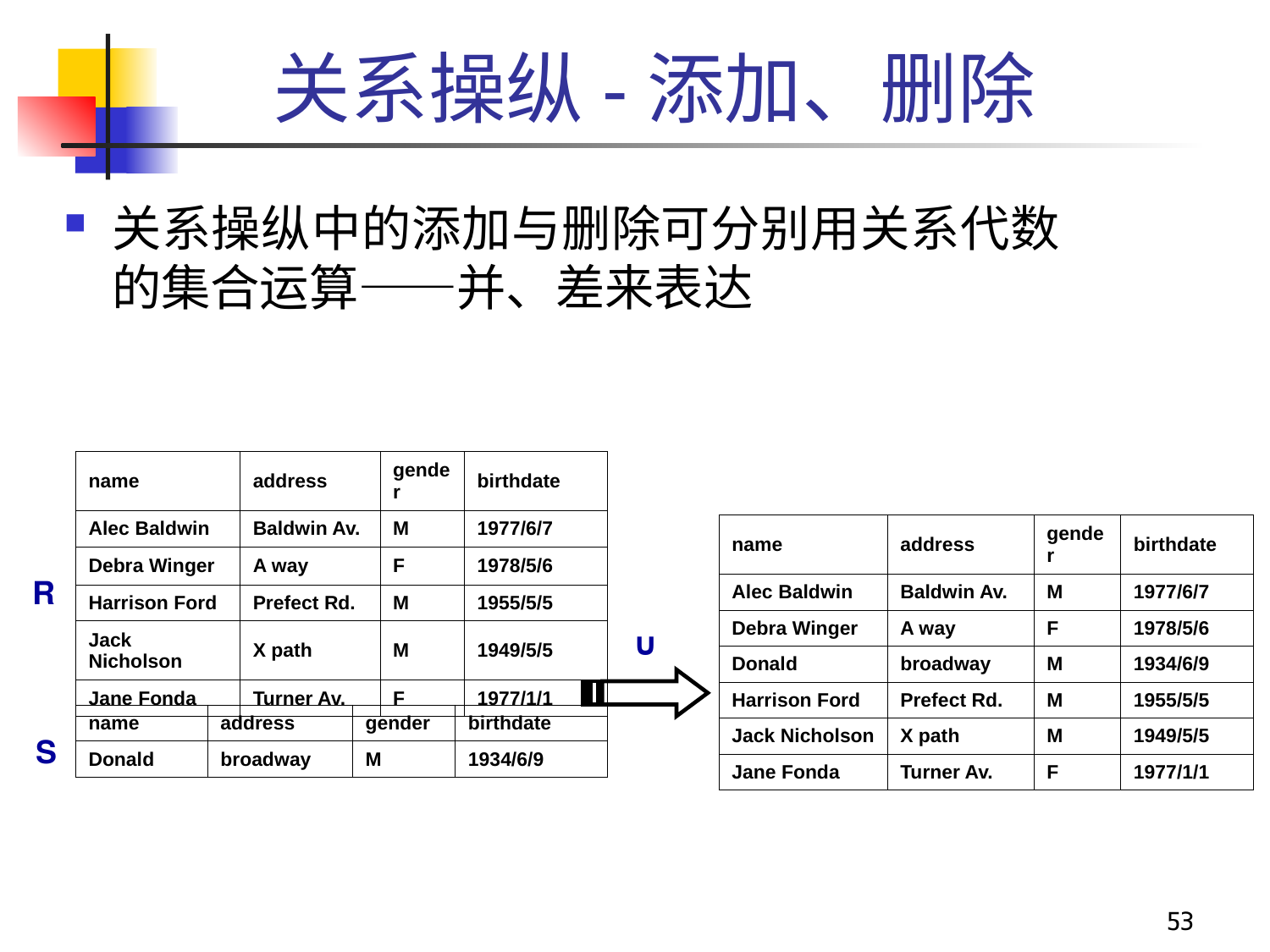

# 关系操纵-添加、删除
关系操纵中的添加与删除可分别用关系代数的集合运算——并、差来表达
| name | address | gender | birthdate |
| --- | --- | --- | --- |
| Alec Baldwin | Baldwin Av. | M | 1977/6/7 |
| Debra Winger | A way | F | 1978/5/6 |
| Harrison Ford | Prefect Rd. | M | 1955/5/5 |
| Jack Nicholson | X path | M | 1949/5/5 |
| Jane Fonda | Turner Av. | F | 1977/1/1 |
| name | address | gender | birthdate |
| --- | --- | --- | --- |
| Alec Baldwin | Baldwin Av. | M | 1977/6/7 |
| Debra Winger | A way | F | 1978/5/6 |
| Donald | broadway | M | 1934/6/9 |
| Harrison Ford | Prefect Rd. | M | 1955/5/5 |
| Jack Nicholson | X path | M | 1949/5/5 |
| Jane Fonda | Turner Av. | F | 1977/1/1 |
R
S
∪

| name | address | gender | birthdate |
| --- | --- | --- | --- |
| Donald | broadway | M | 1934/6/9 |
53